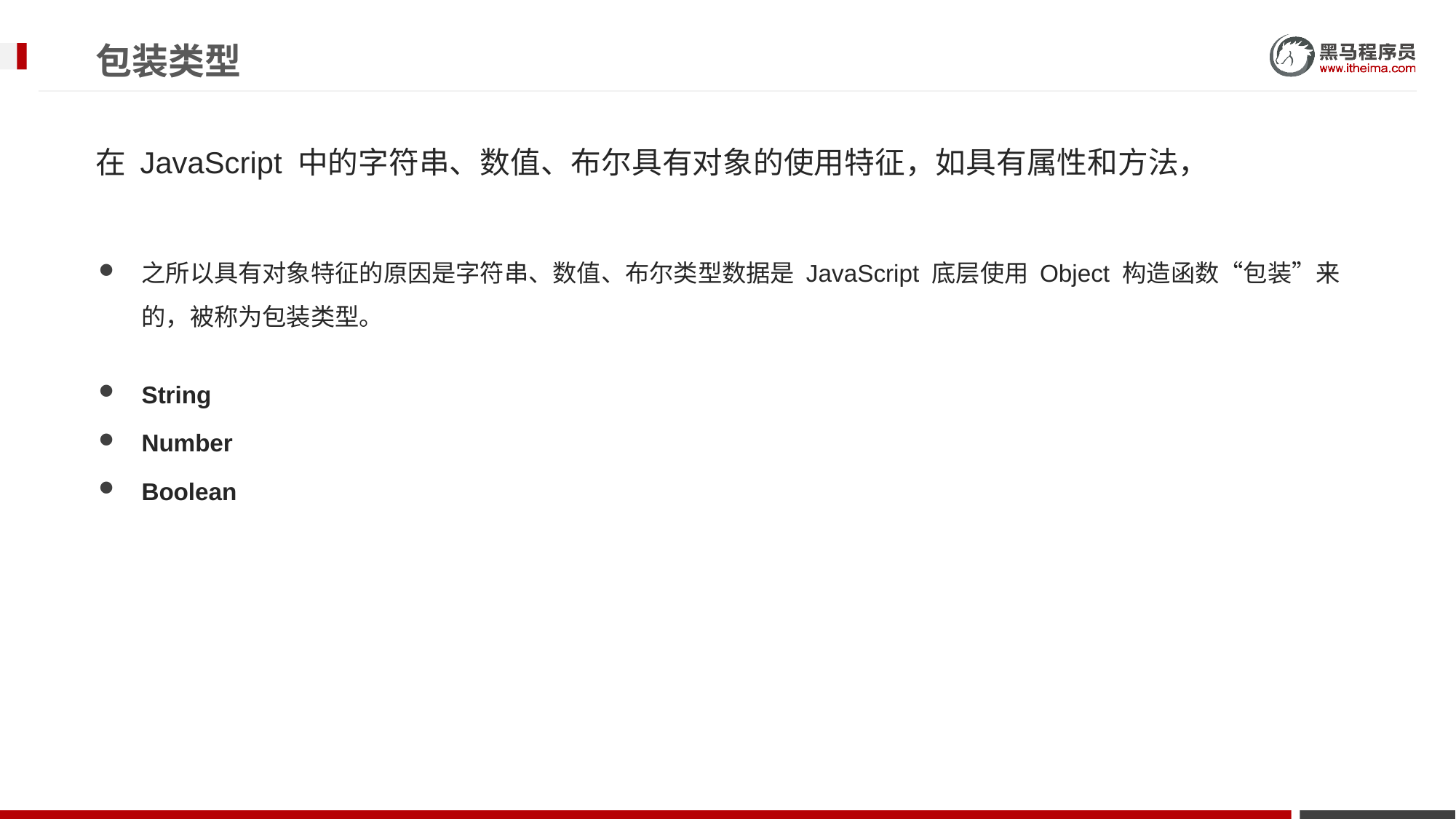

# 包装类型
在 JavaScript 中的字符串、数值、布尔具有对象的使用特征，如具有属性和方法，
之所以具有对象特征的原因是字符串、数值、布尔类型数据是 JavaScript 底层使用 Object 构造函数“包装”来的，被称为包装类型。
String
Number
Boolean